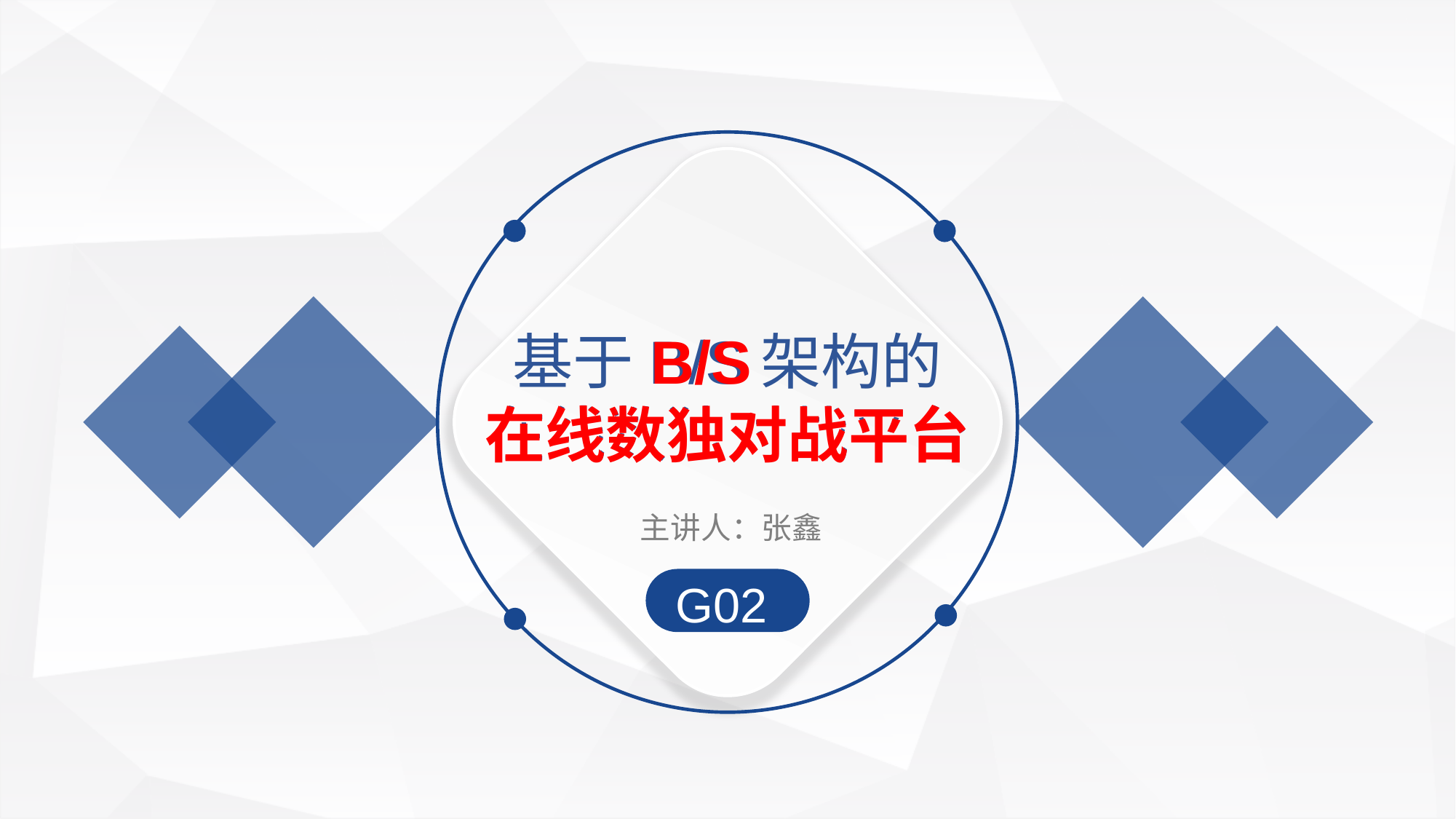

基于B/S架构的
在线数独对战平台
B/S

在线
数独对战
平台
主讲人：张鑫

G02